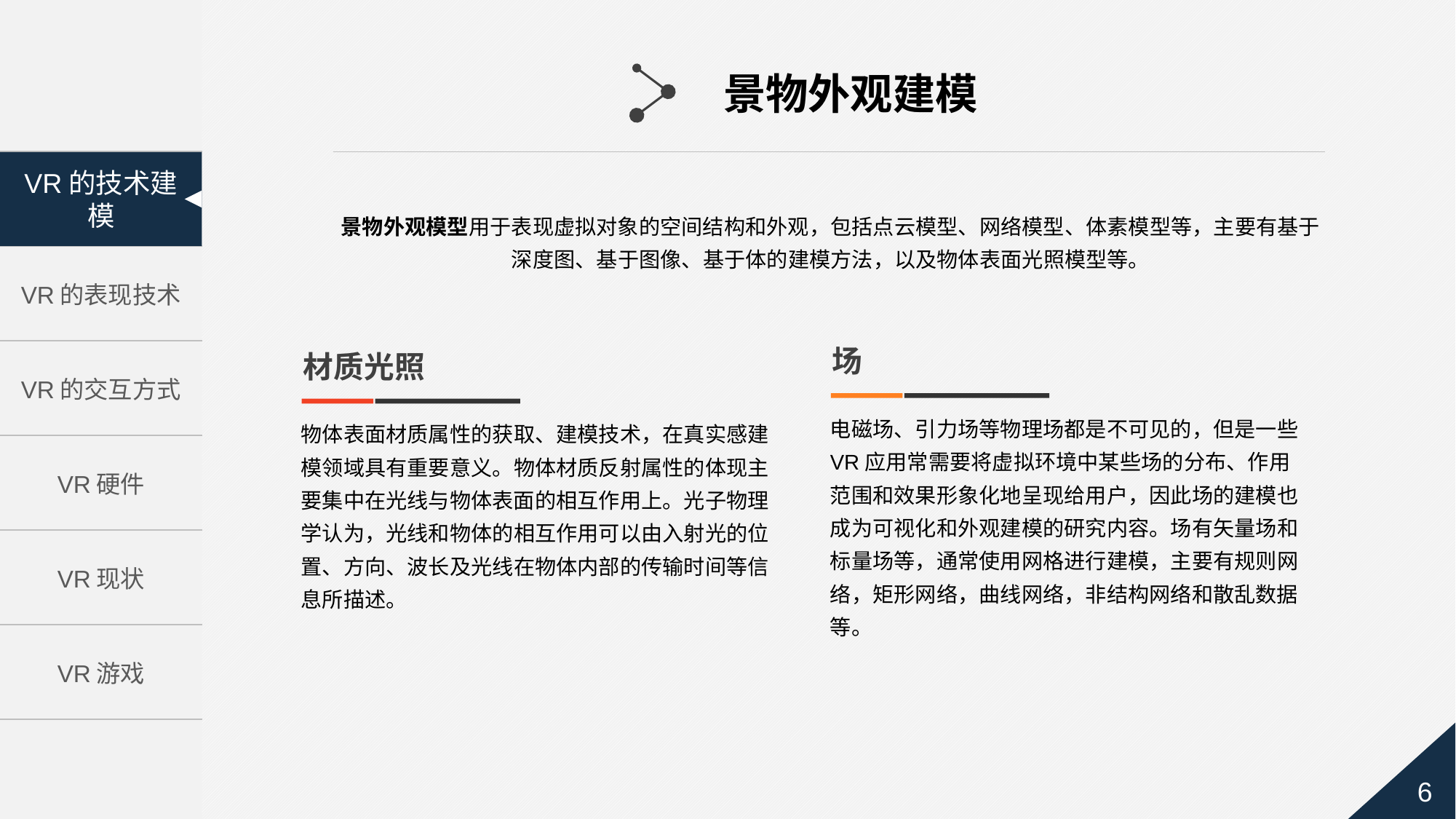

景物外观建模
景物外观模型用于表现虚拟对象的空间结构和外观，包括点云模型、网络模型、体素模型等，主要有基于深度图、基于图像、基于体的建模方法，以及物体表面光照模型等。
场
材质光照

电磁场、引力场等物理场都是不可见的，但是一些VR应用常需要将虚拟环境中某些场的分布、作用范围和效果形象化地呈现给用户，因此场的建模也成为可视化和外观建模的研究内容。场有矢量场和标量场等，通常使用网格进行建模，主要有规则网络，矩形网络，曲线网络，非结构网络和散乱数据等。
物体表面材质属性的获取、建模技术，在真实感建模领域具有重要意义。物体材质反射属性的体现主要集中在光线与物体表面的相互作用上。光子物理学认为，光线和物体的相互作用可以由入射光的位置、方向、波长及光线在物体内部的传输时间等信息所描述。